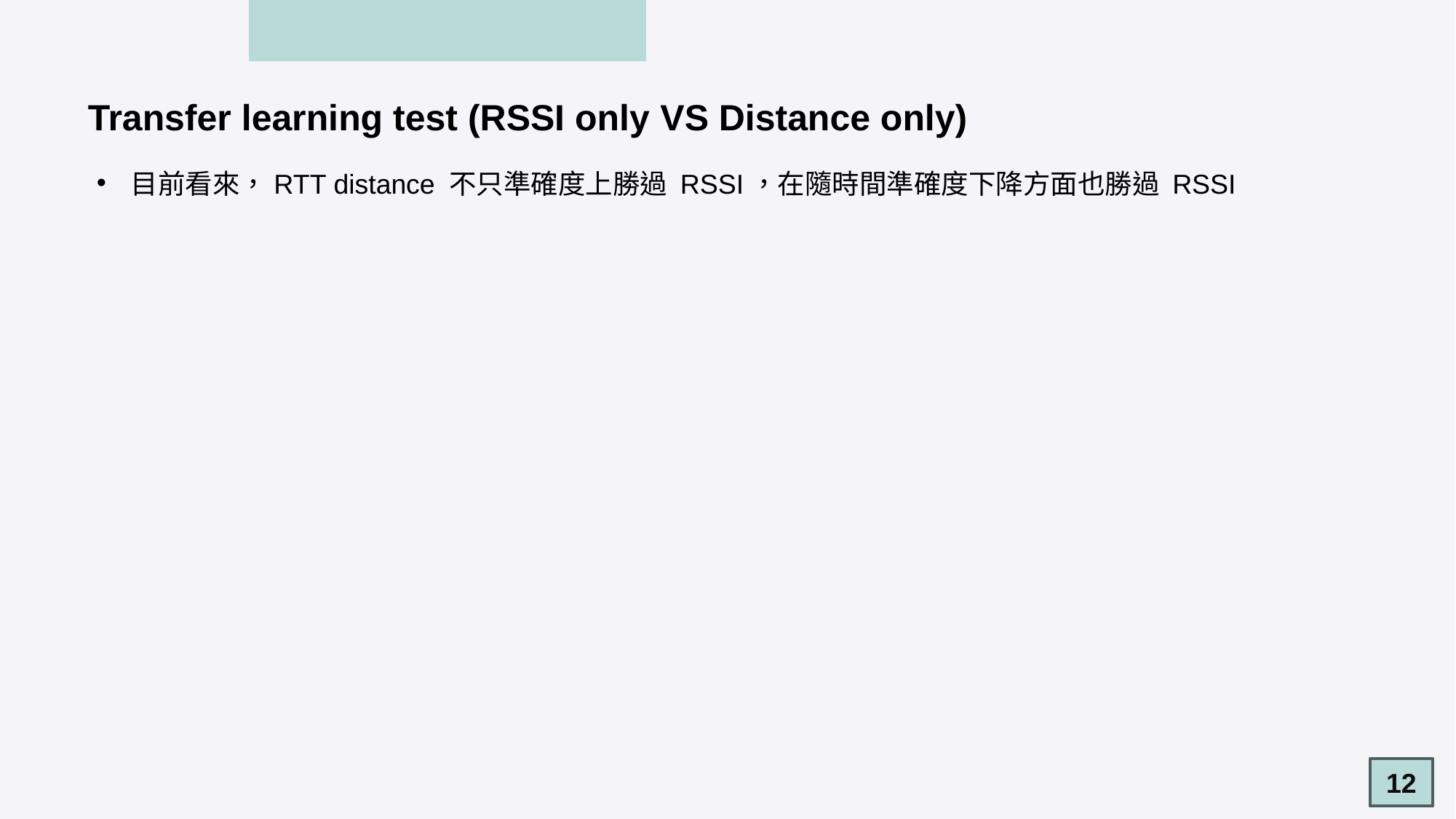

Transfer learning test (RSSI only VS Distance only)
目前看來，RTT distance 不只準確度上勝過 RSSI，在隨時間準確度下降方面也勝過 RSSI
12